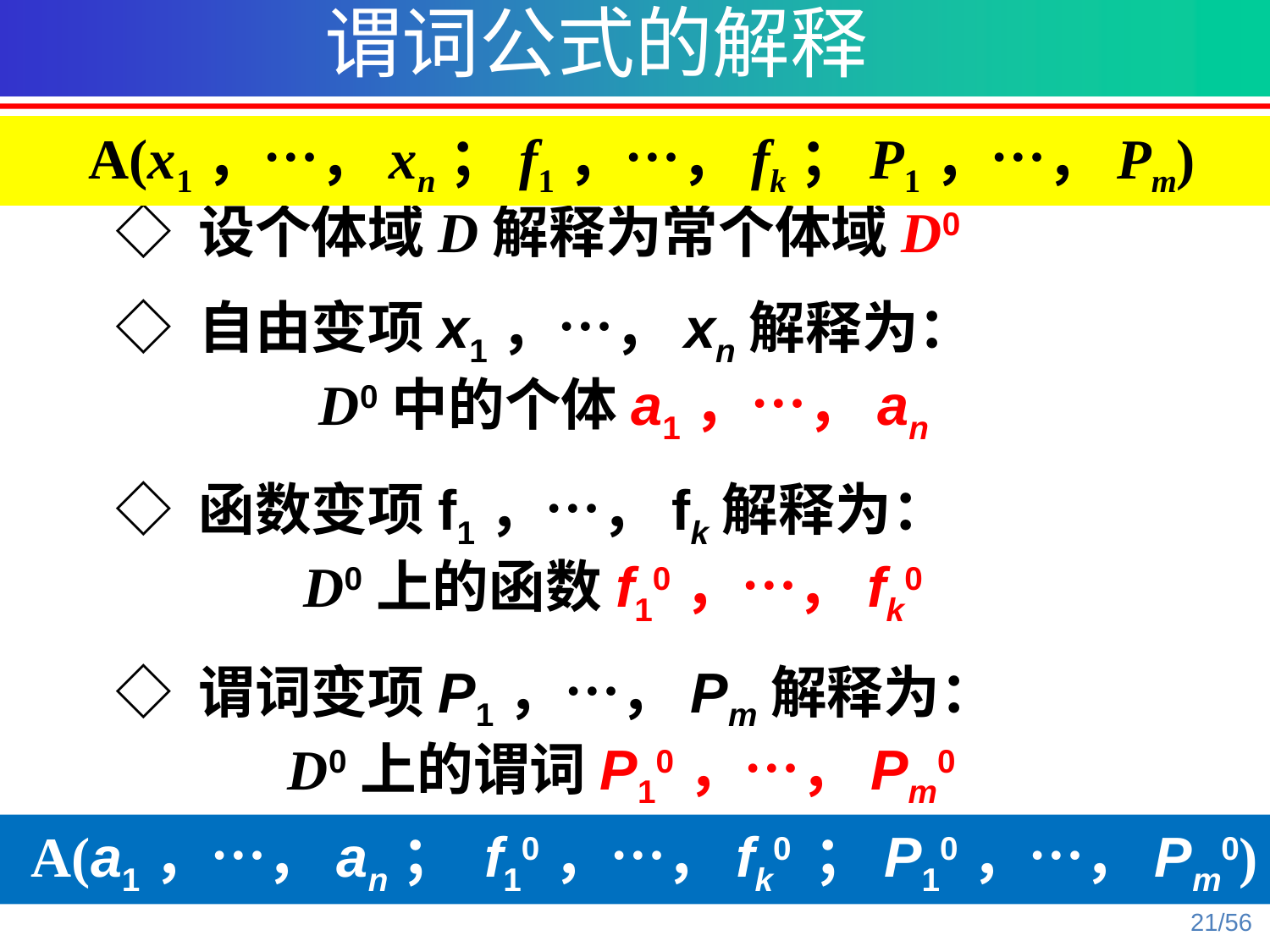

谓词公式的解释
 A(x1，…，xn；f1，…，fk；P1，…，Pm)
◇ 设个体域D解释为常个体域D0
◇ 自由变项x1，…，xn解释为：
             D0中的个体a1，…，an
◇ 函数变项f1，…，fk解释为：
            D0上的函数f10，…，fk0
◇ 谓词变项P1，…，Pm解释为：
           D0上的谓词P10，…，Pm0
 A(a1，…，an； f10，…，fk0 ；P10，…，Pm0)
21/56